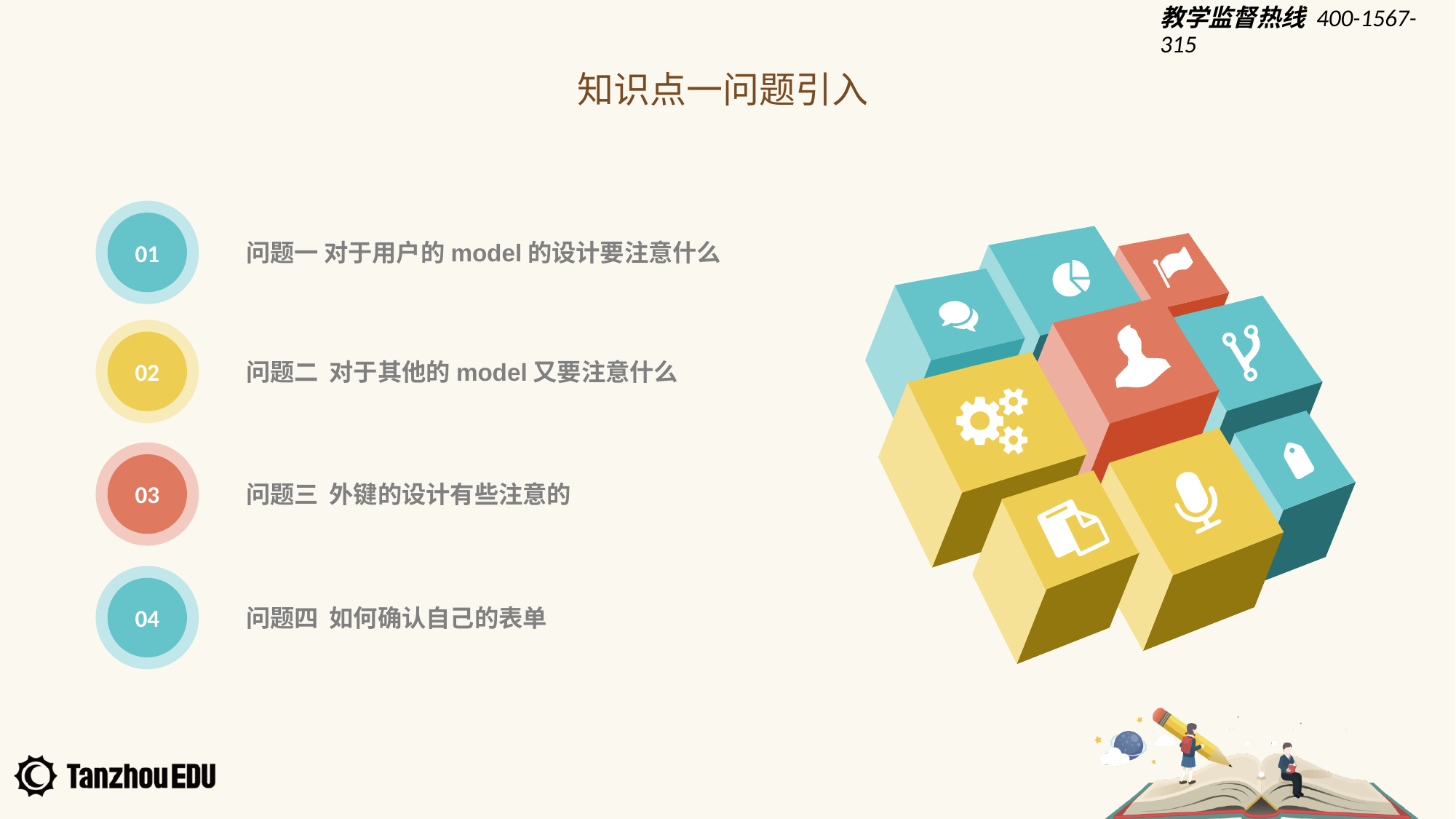

知识点一问题引入

01

问题一 对于用户的model的设计要注意什么

02

问题二  对于其他的model又要注意什么

03

问题三  外键的设计有些注意的

04
问题四  如何确认自己的表单